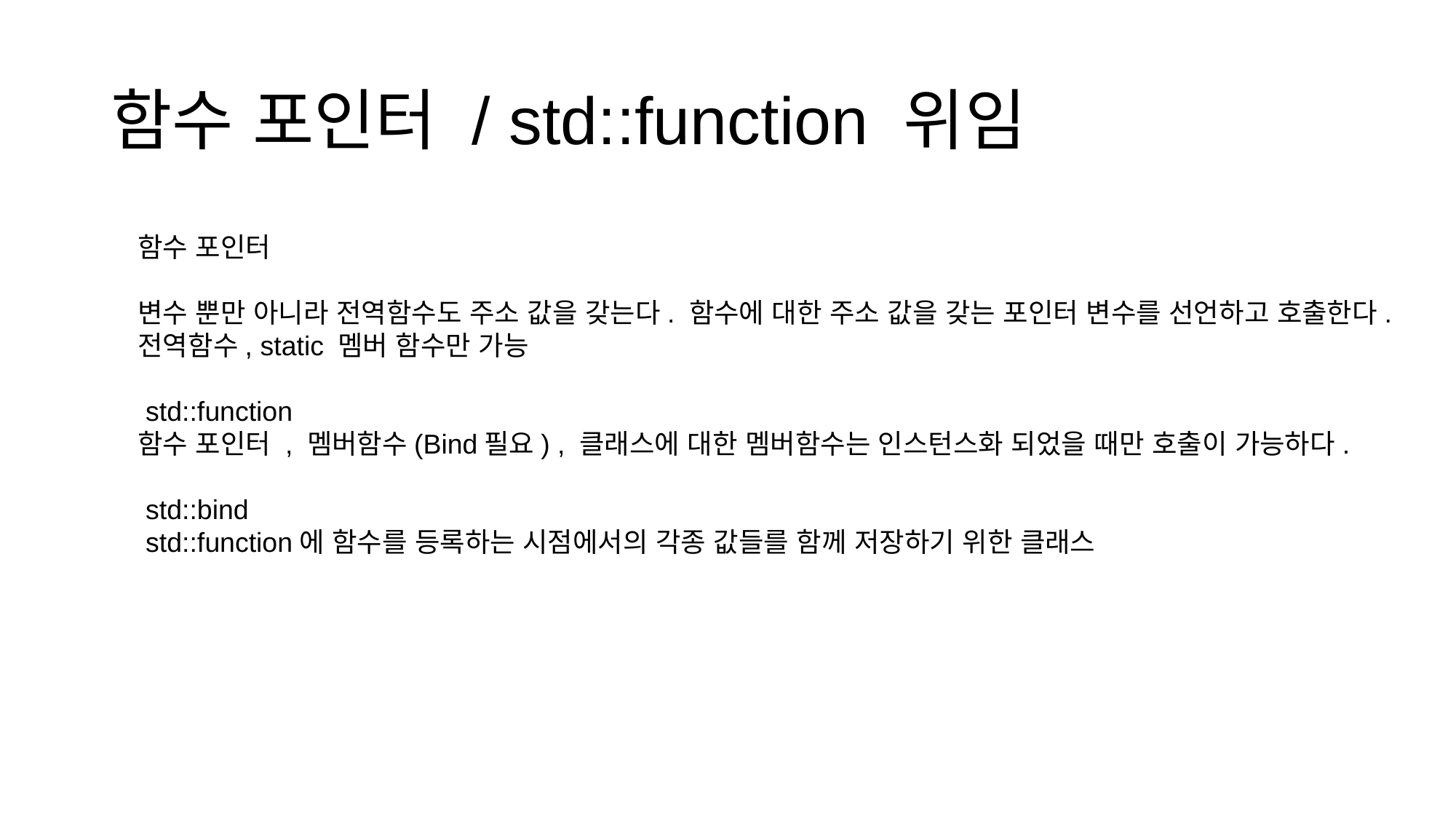

# 함수 포인터 / std::function 위임
함수 포인터

변수 뿐만 아니라 전역함수도 주소 값을 갖는다. 함수에 대한 주소 값을 갖는 포인터 변수를 선언하고 호출한다.
전역함수, static 멤버 함수만 가능

 std::function
함수 포인터 , 멤버함수(Bind필요) , 클래스에 대한 멤버함수는 인스턴스화 되었을 때만 호출이 가능하다.

 std::bind
 std::function에 함수를 등록하는 시점에서의 각종 값들를 함께 저장하기 위한 클래스